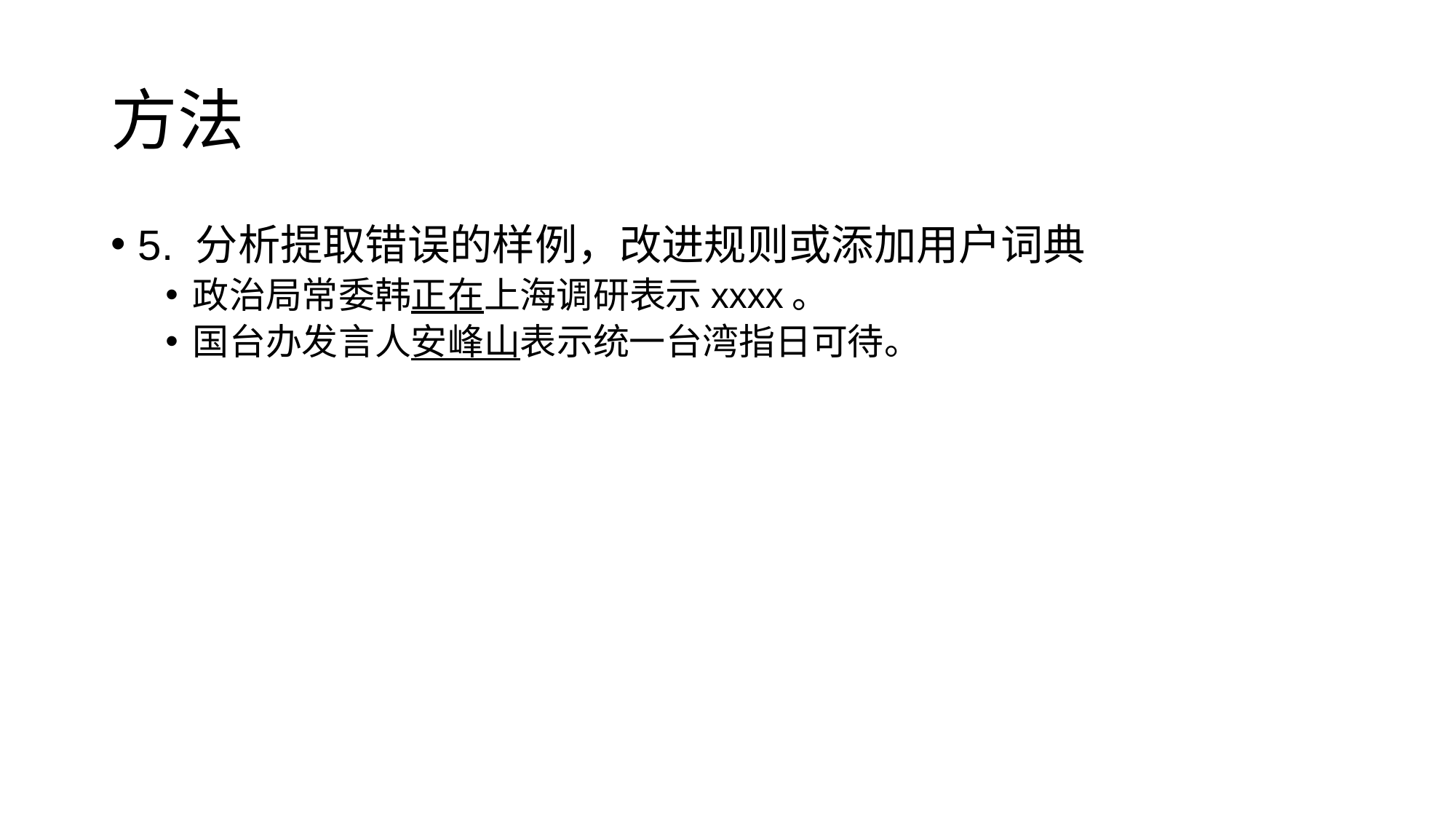

# 方法
5. 分析提取错误的样例，改进规则或添加用户词典
政治局常委韩正在上海调研表示xxxx。
国台办发言人安峰山表示统一台湾指日可待。